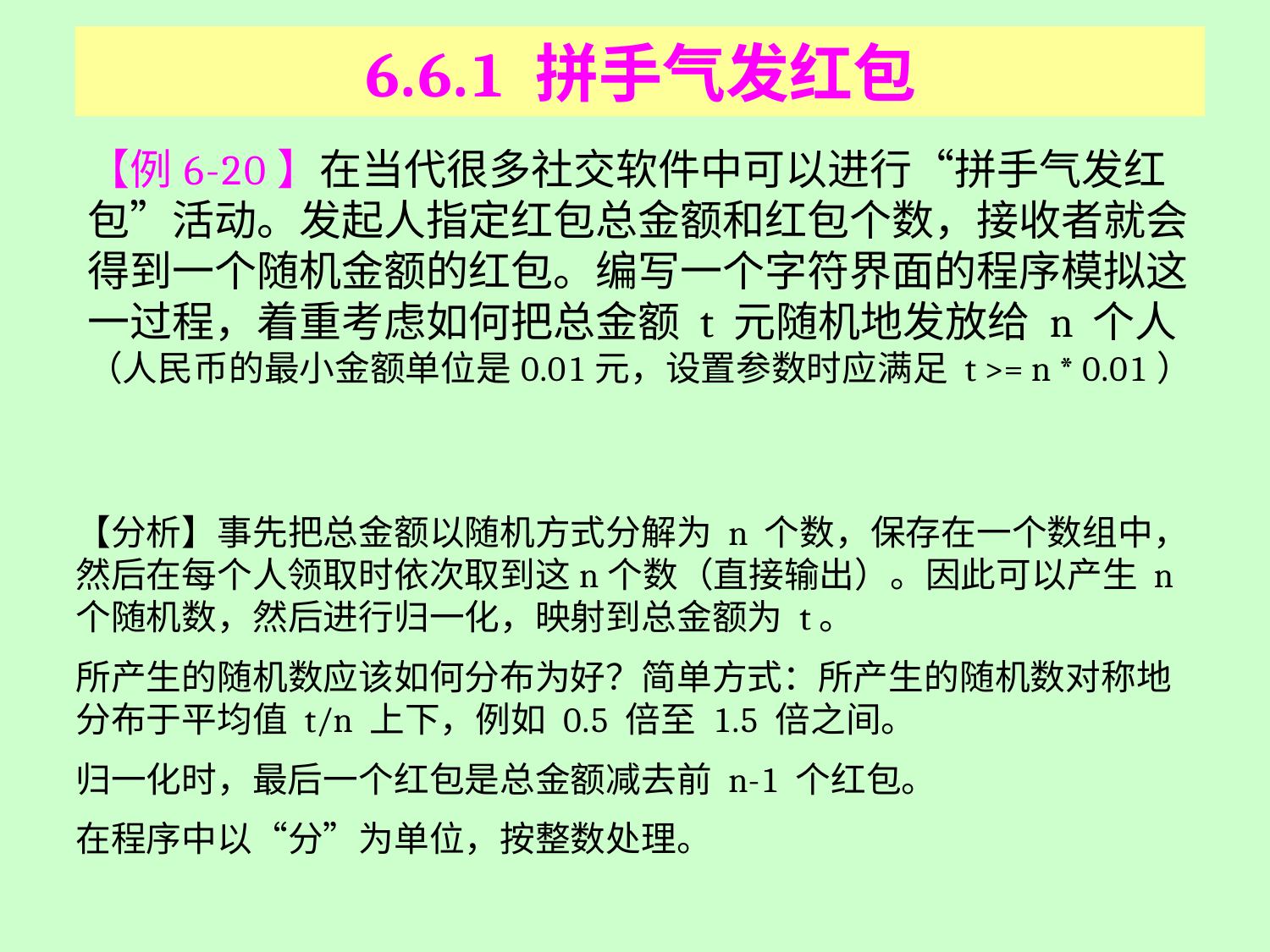

# 6.6.1 拼手气发红包
【例6-20】在当代很多社交软件中可以进行“拼手气发红包”活动。发起人指定红包总金额和红包个数，接收者就会得到一个随机金额的红包。编写一个字符界面的程序模拟这一过程，着重考虑如何把总金额 t 元随机地发放给 n 个人（人民币的最小金额单位是0.01元，设置参数时应满足 t >= n * 0.01）
【分析】事先把总金额以随机方式分解为 n 个数，保存在一个数组中，然后在每个人领取时依次取到这n个数（直接输出）。因此可以产生 n 个随机数，然后进行归一化，映射到总金额为 t。
所产生的随机数应该如何分布为好？简单方式：所产生的随机数对称地分布于平均值 t/n 上下，例如 0.5 倍至 1.5 倍之间。
归一化时，最后一个红包是总金额减去前 n-1 个红包。
在程序中以“分”为单位，按整数处理。
101